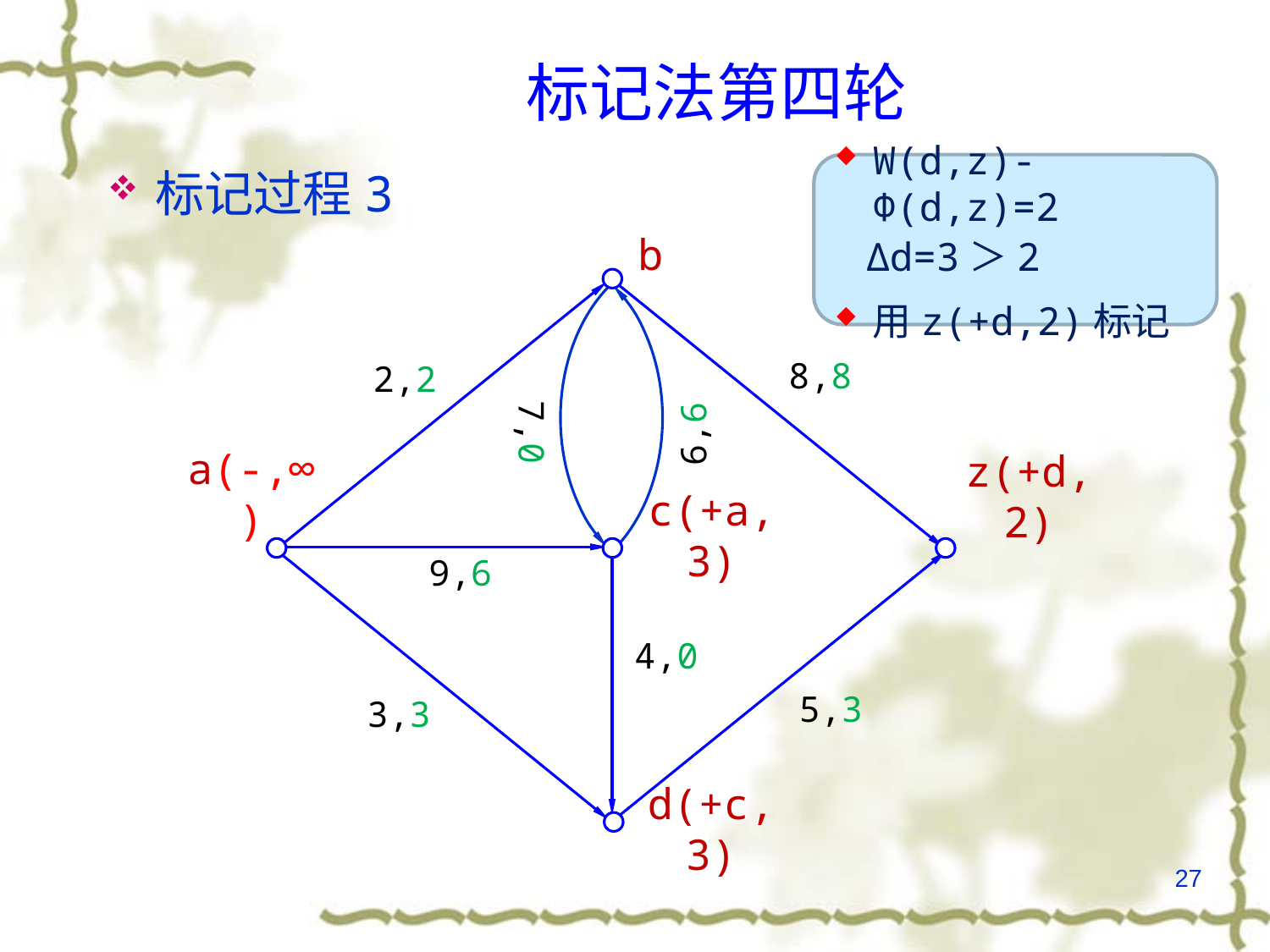

# 标记法第四轮
W(d,z)-Φ(d,z)=2
Δd=3＞2
用z(+d,2)标记
标记过程3
b

8,8
2,2
7,0
6,6
a(-,∞)
z(+d,2)
c(+a,3)
9,6

4,0
5,3
3,3
d(+c,3)

27